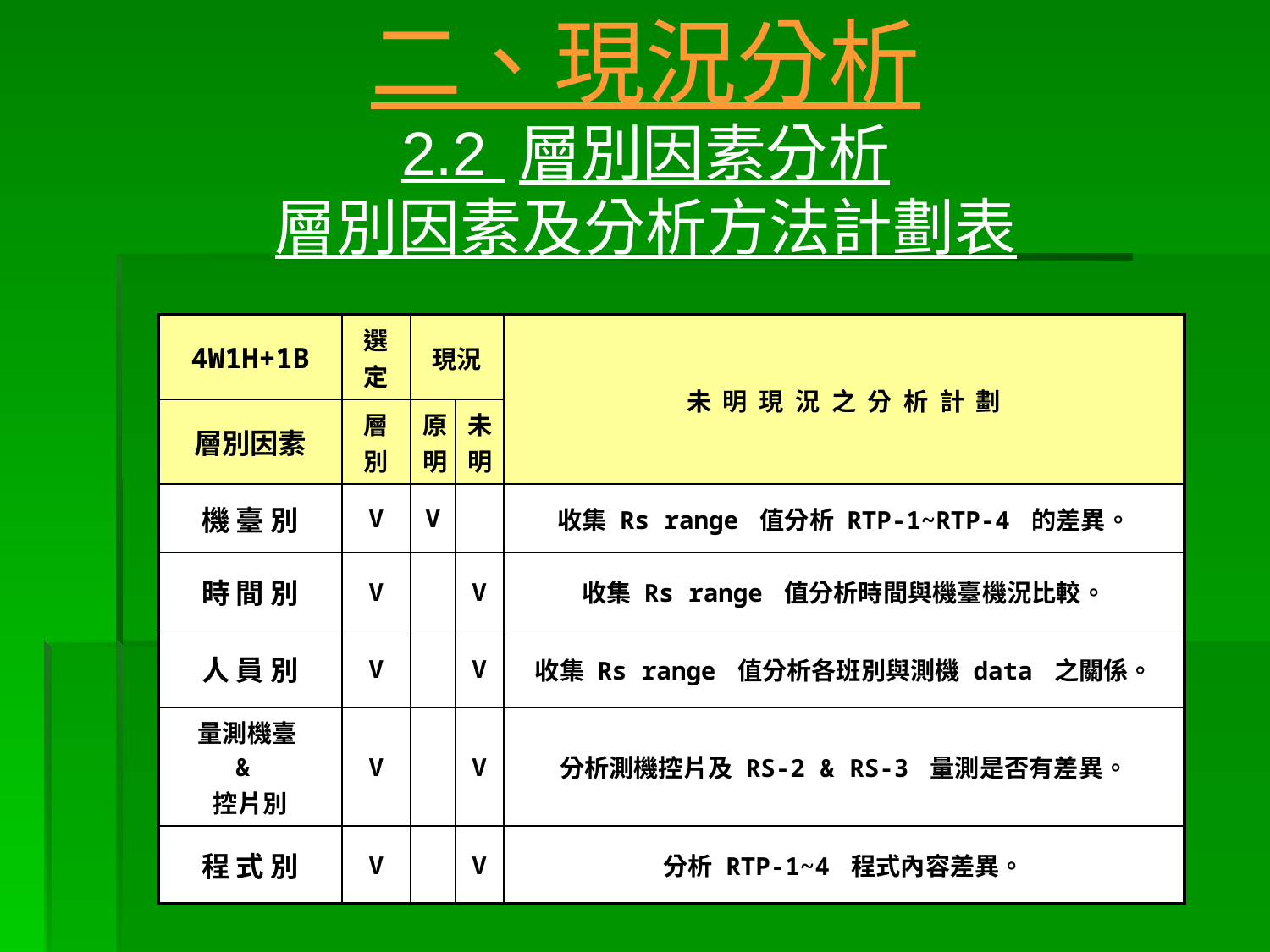

# 二、現況分析 2.2 層別因素分析 層別因素及分析方法計劃表
| 4W1H+1B | 選定 | 現況 |  | 未 明 現 況 之 分 析 計 劃 |
| --- | --- | --- | --- | --- |
| 層別因素 | 層別 | 原明 | 未 明 |  |
| 機 臺 別 | V | V |  | 收集 Rs range 值分析 RTP-1~RTP-4 的差異。 |
| 時 間 別 | V |  | V | 收集 Rs range 值分析時間與機臺機況比較。 |
| 人 員 別 | V |  | V | 收集 Rs range 值分析各班別與測機 data 之關係。 |
| 量測機臺 & 控片別 | V |  | V | 分析測機控片及 RS-2 & RS-3 量測是否有差異。 |
| 程 式 別 | V |  | V | 分析 RTP-1~4 程式內容差異。 |